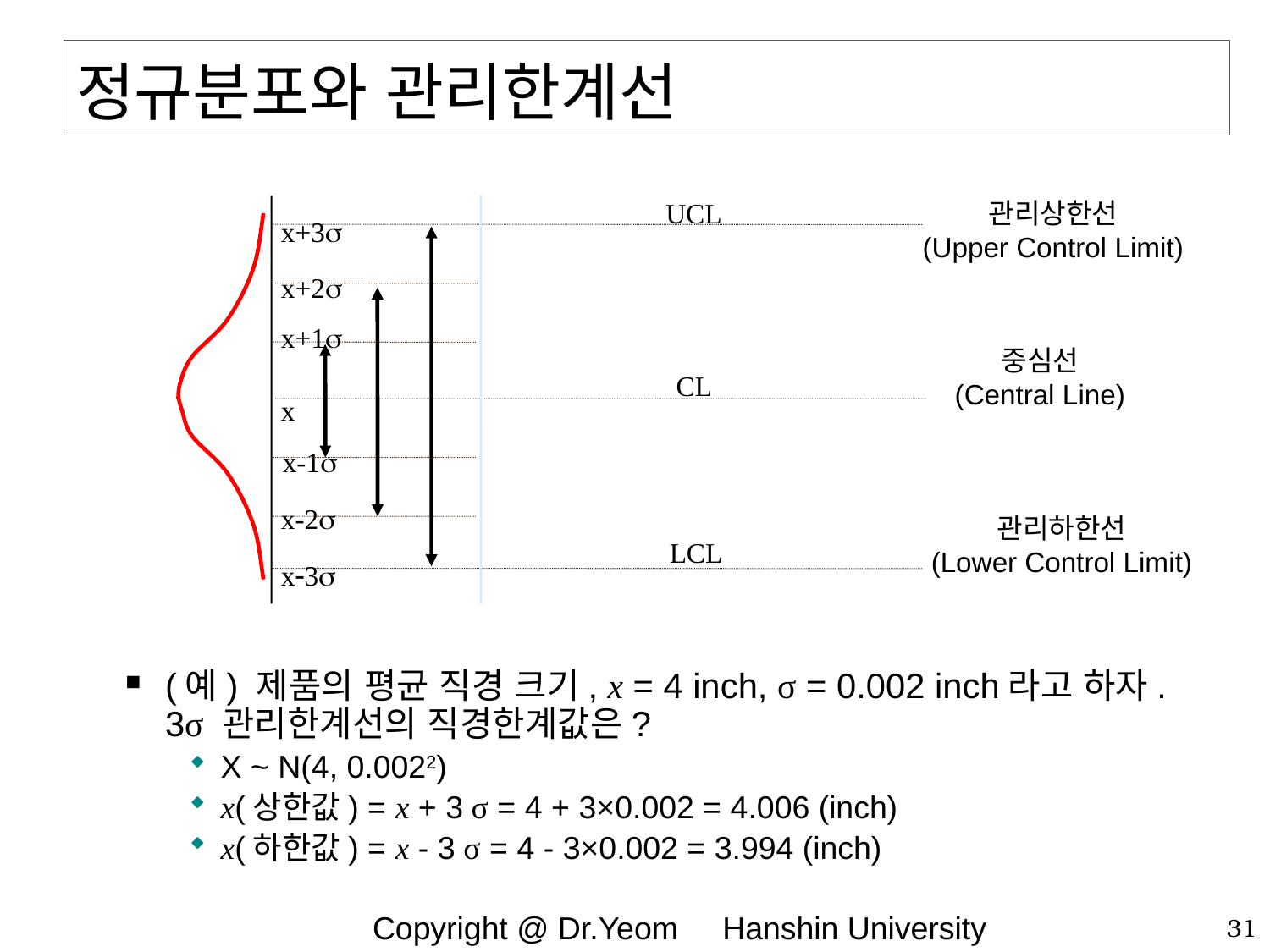

# 정규분포와 관리한계선
UCL
관리상한선
(Upper Control Limit)

x+3σ

x+2σ

x+1σ
중심선
(Central Line)

CL
x

x-1σ

x-2σ
관리하한선
(Lower Control Limit)

LCL
x−3σ

(예) 제품의 평균 직경 크기, x = 4 inch, σ = 0.002 inch라고 하자.  3σ 관리한계선의 직경한계값은?
X ~ N(4, 0.0022)
x(상한값) = x + 3 σ = 4 + 3×0.002 = 4.006 (inch)
x(하한값) = x - 3 σ = 4 - 3×0.002 = 3.994 (inch)
31